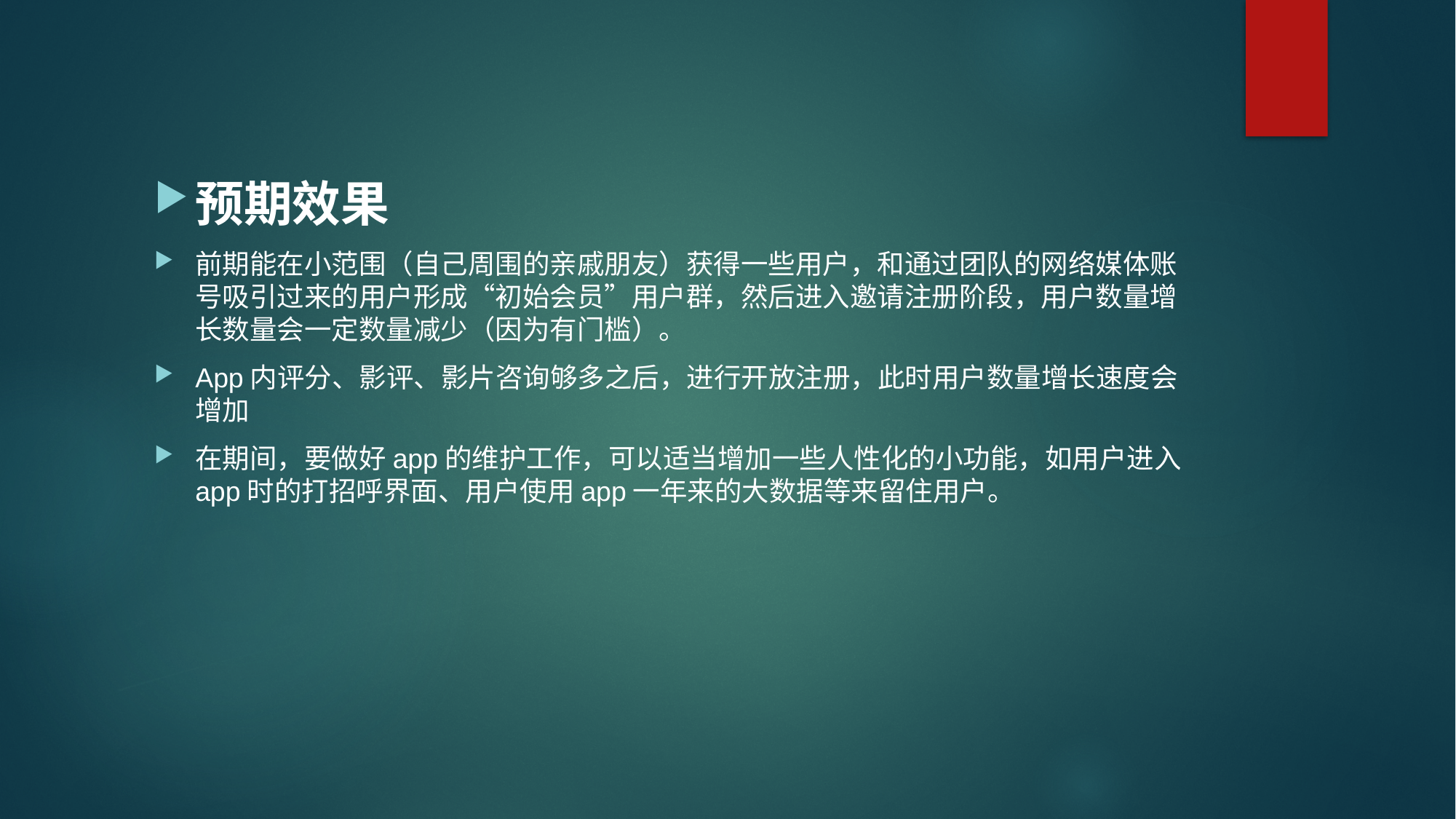

预期效果
前期能在小范围（自己周围的亲戚朋友）获得一些用户，和通过团队的网络媒体账号吸引过来的用户形成“初始会员”用户群，然后进入邀请注册阶段，用户数量增长数量会一定数量减少（因为有门槛）。
App内评分、影评、影片咨询够多之后，进行开放注册，此时用户数量增长速度会增加
在期间，要做好app的维护工作，可以适当增加一些人性化的小功能，如用户进入app时的打招呼界面、用户使用app一年来的大数据等来留住用户。